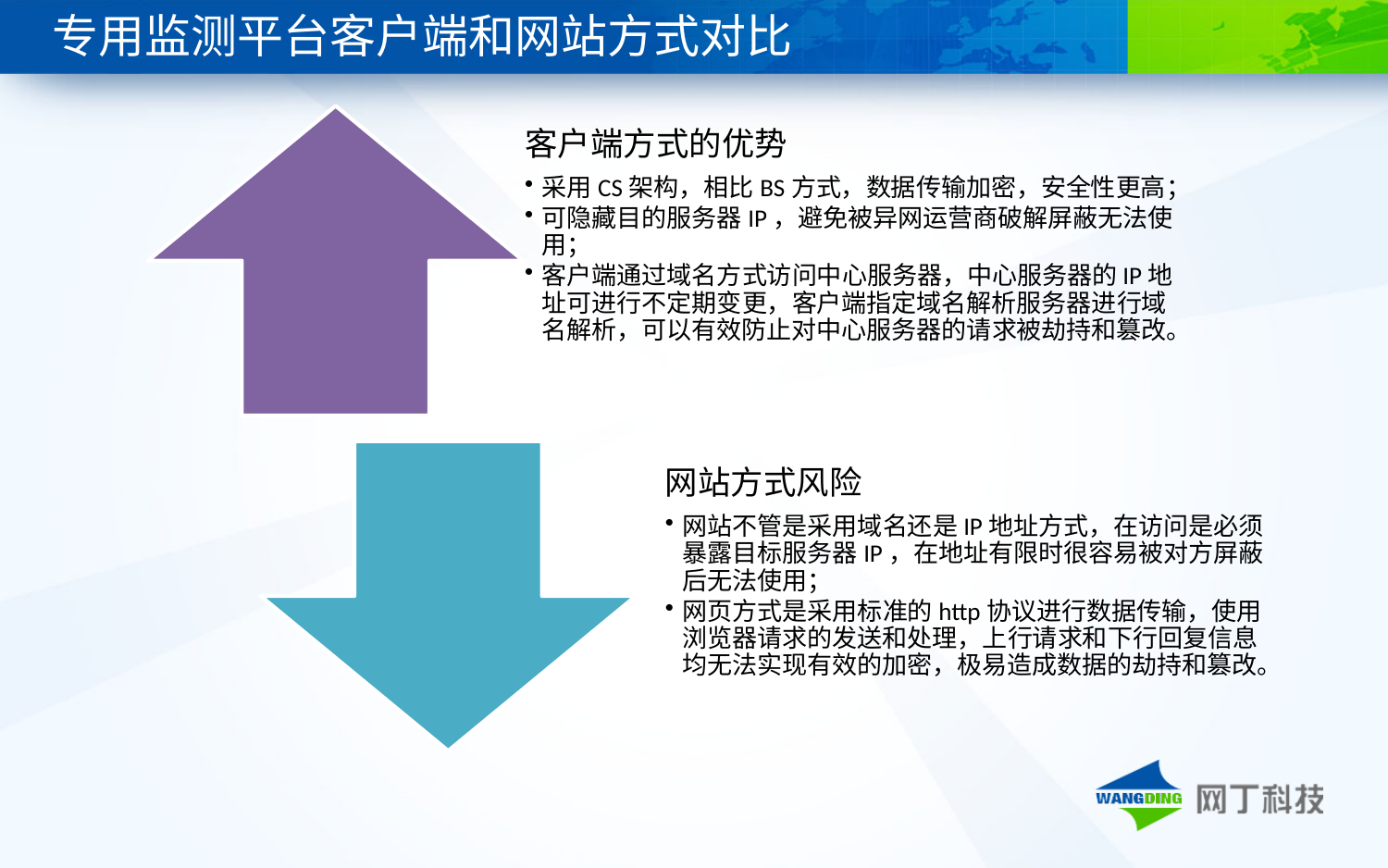

专用监测平台客户端和网站方式对比
客户端方式的优势
采用CS架构，相比BS方式，数据传输加密，安全性更高；
可隐藏目的服务器IP，避免被异网运营商破解屏蔽无法使用；
客户端通过域名方式访问中心服务器，中心服务器的IP地址可进行不定期变更，客户端指定域名解析服务器进行域名解析，可以有效防止对中心服务器的请求被劫持和篡改。

网站方式风险
网站不管是采用域名还是IP地址方式，在访问是必须暴露目标服务器IP，在地址有限时很容易被对方屏蔽后无法使用；
网页方式是采用标准的http协议进行数据传输，使用浏览器请求的发送和处理，上行请求和下行回复信息均无法实现有效的加密，极易造成数据的劫持和篡改。